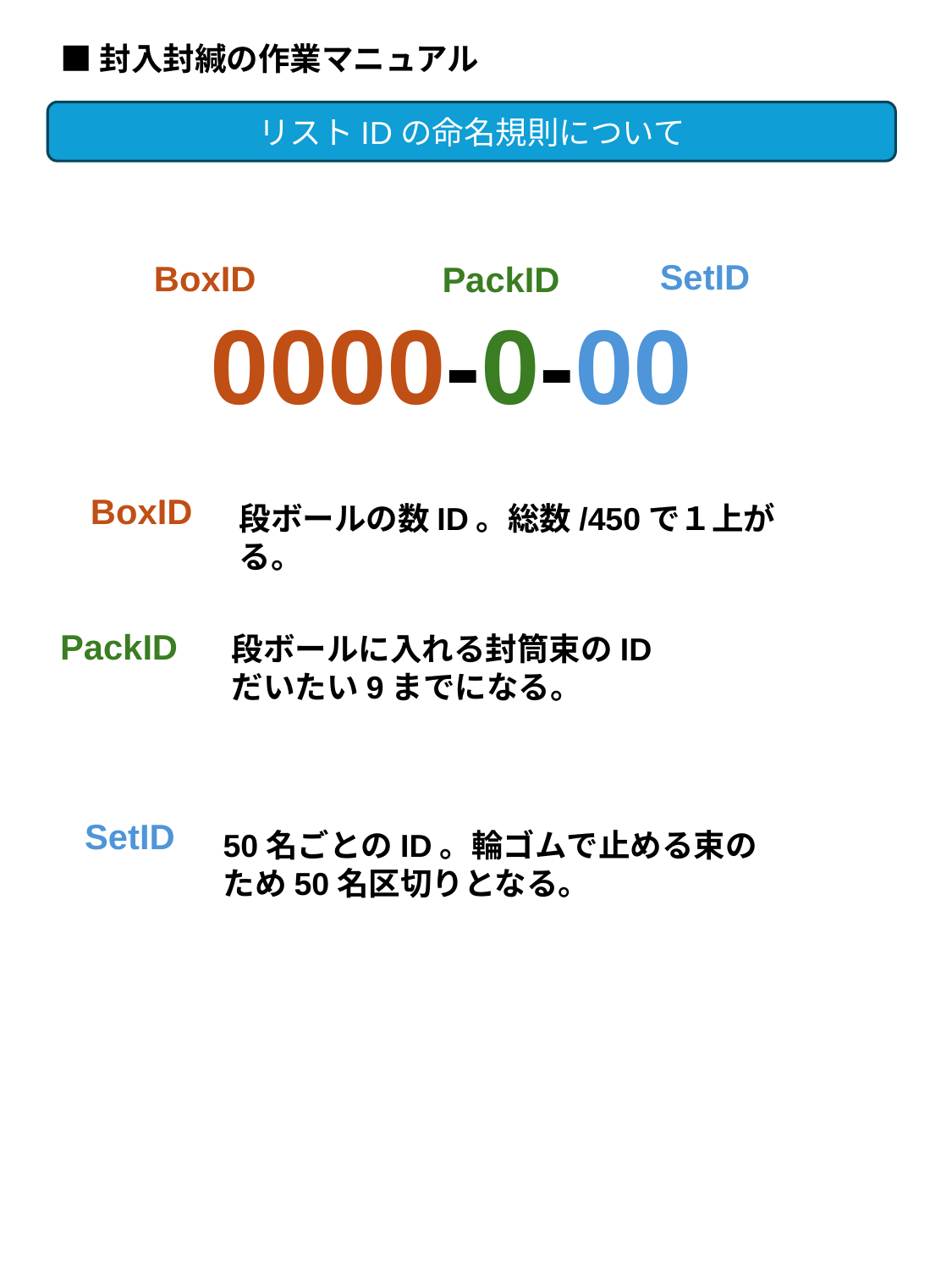

■封入封緘の作業マニュアル
リストIDの命名規則について
SetID
BoxID
PackID
0000-0-00
BoxID
段ボールの数ID。総数/450で１上がる。
PackID
段ボールに入れる封筒束のID
だいたい9までになる。
SetID
50名ごとのID。輪ゴムで止める束のため50名区切りとなる。